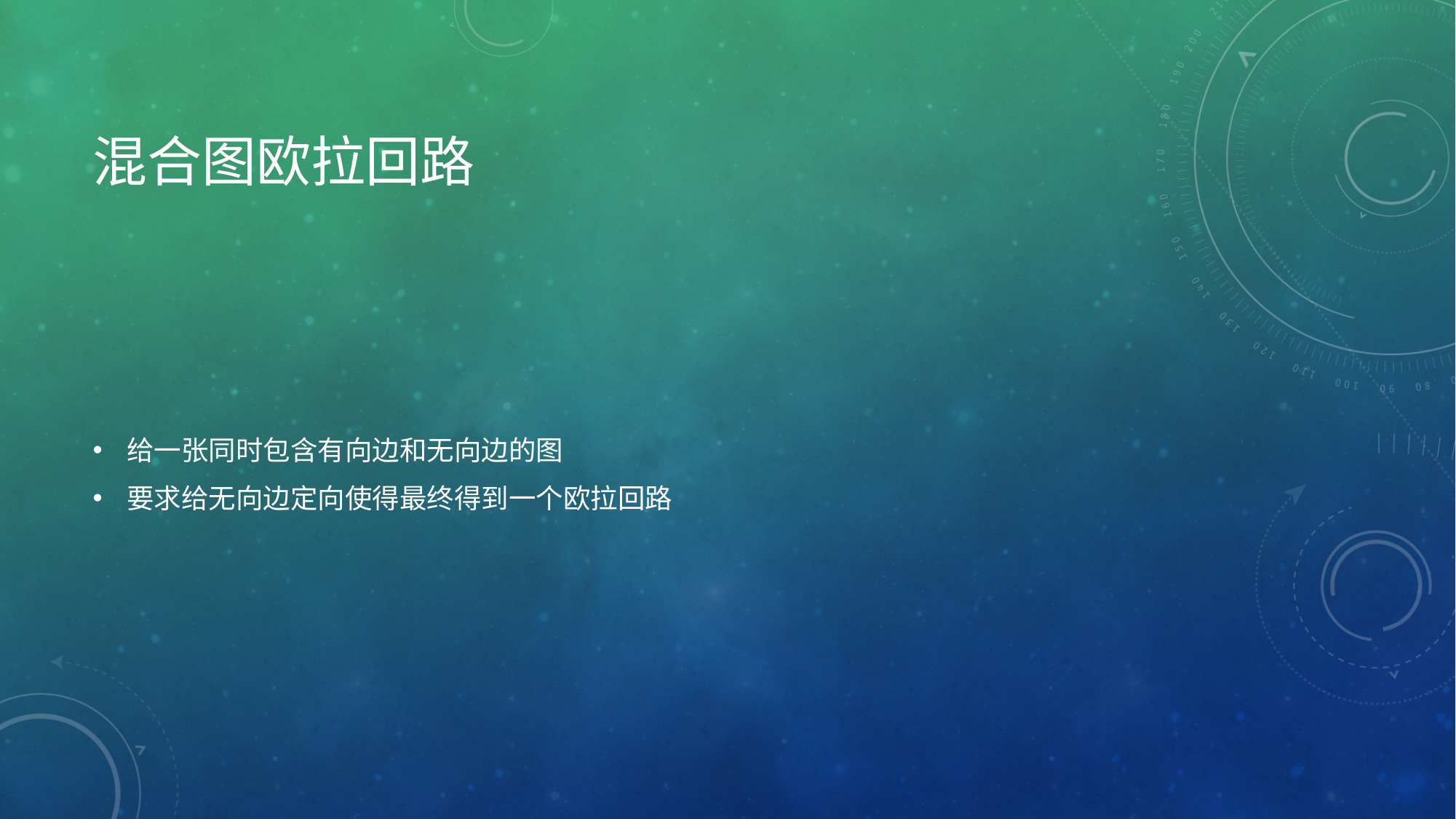

# 混合图欧拉回路
给一张同时包含有向边和无向边的图
要求给无向边定向使得最终得到一个欧拉回路